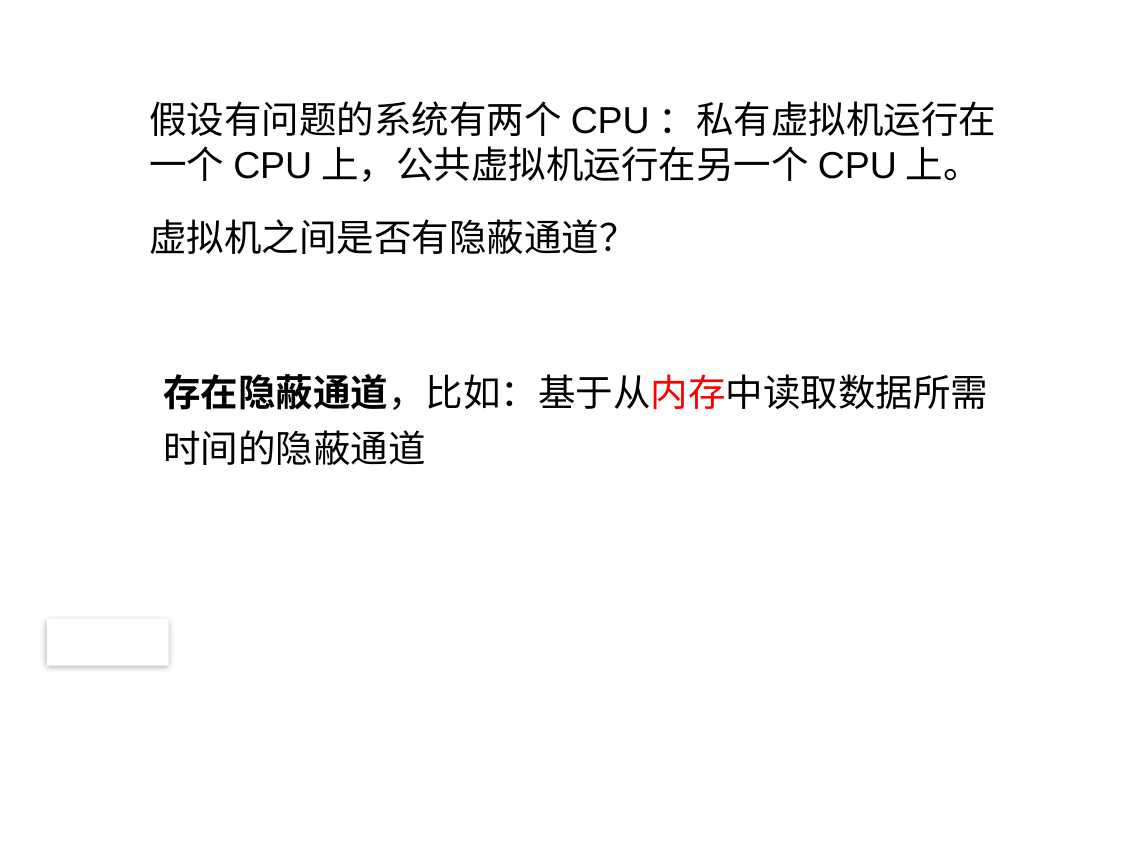

假设有问题的系统有两个CPU：私有虚拟机运行在一个CPU上，公共虚拟机运行在另一个CPU上。
虚拟机之间是否有隐蔽通道？
存在隐蔽通道，比如：基于从内存中读取数据所需时间的隐蔽通道